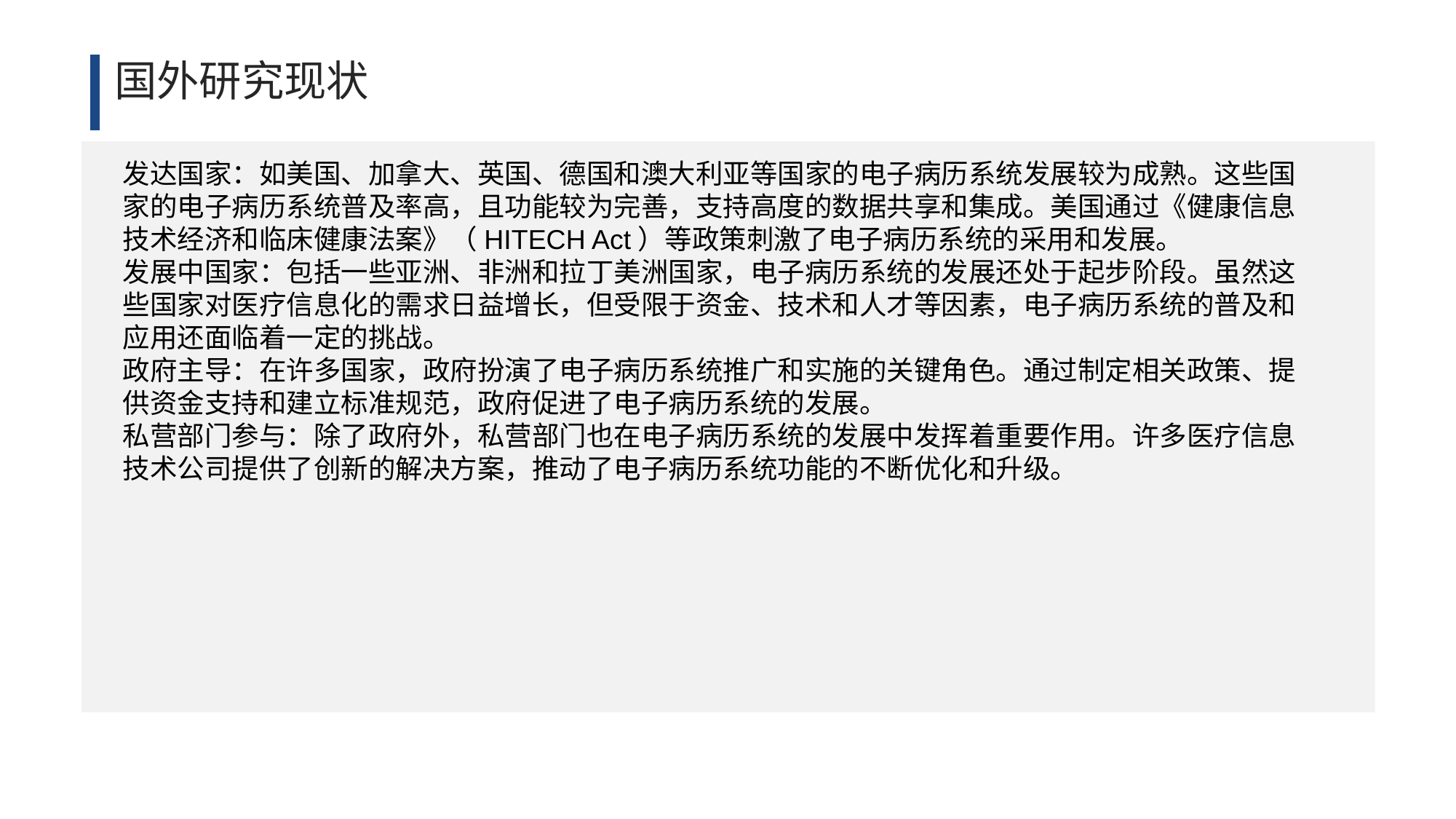

国外研究现状

发达国家：如美国、加拿大、英国、德国和澳大利亚等国家的电子病历系统发展较为成熟。这些国家的电子病历系统普及率高，且功能较为完善，支持高度的数据共享和集成。美国通过《健康信息技术经济和临床健康法案》（HITECH Act）等政策刺激了电子病历系统的采用和发展。
发展中国家：包括一些亚洲、非洲和拉丁美洲国家，电子病历系统的发展还处于起步阶段。虽然这些国家对医疗信息化的需求日益增长，但受限于资金、技术和人才等因素，电子病历系统的普及和应用还面临着一定的挑战。
政府主导：在许多国家，政府扮演了电子病历系统推广和实施的关键角色。通过制定相关政策、提供资金支持和建立标准规范，政府促进了电子病历系统的发展。
私营部门参与：除了政府外，私营部门也在电子病历系统的发展中发挥着重要作用。许多医疗信息技术公司提供了创新的解决方案，推动了电子病历系统功能的不断优化和升级。